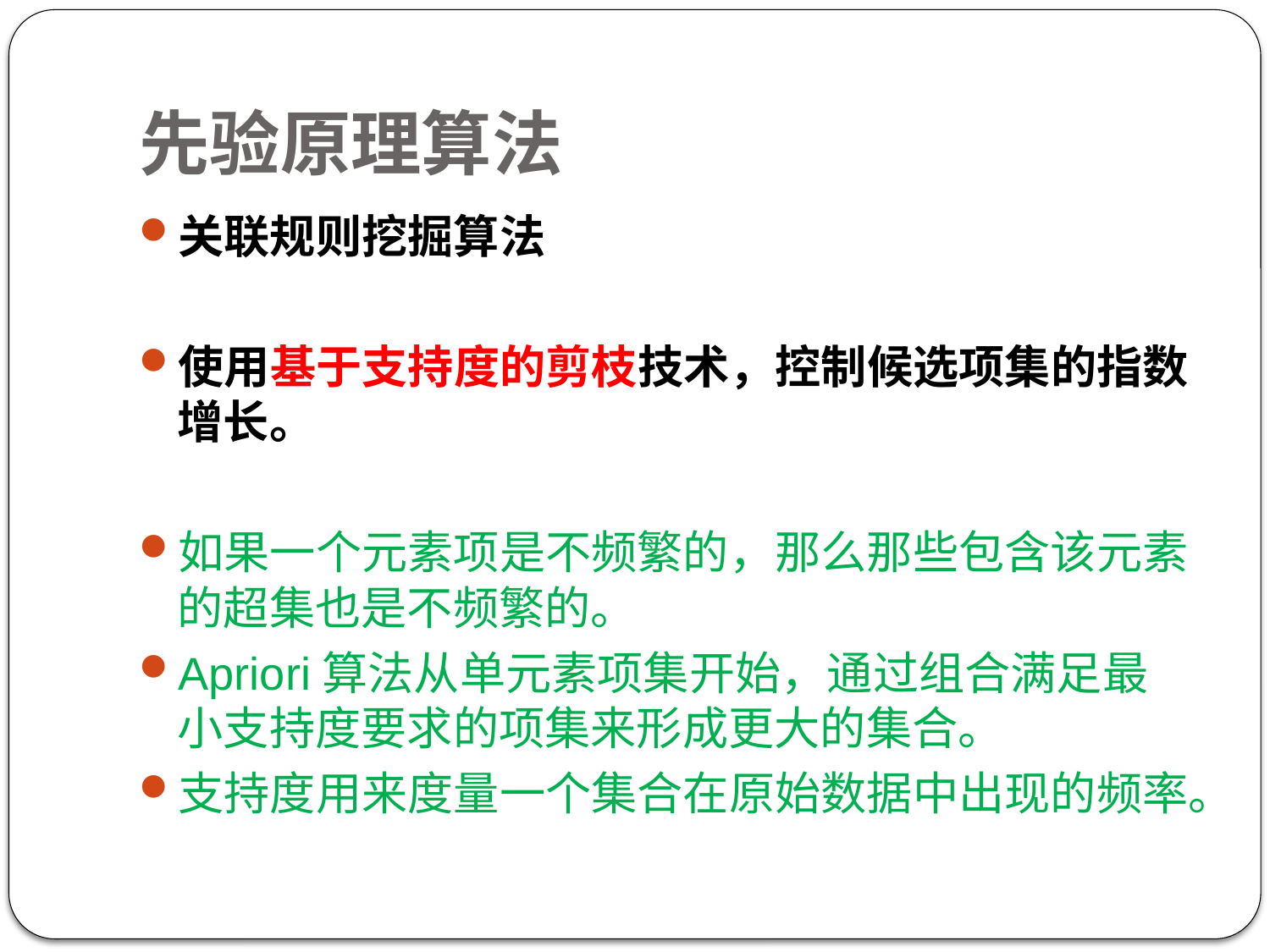

# 先验原理算法
关联规则挖掘算法

使用基于支持度的剪枝技术，控制候选项集的指数增长。

如果一个元素项是不频繁的，那么那些包含该元素的超集也是不频繁的。
Apriori算法从单元素项集开始，通过组合满足最小支持度要求的项集来形成更大的集合。
支持度用来度量一个集合在原始数据中出现的频率。